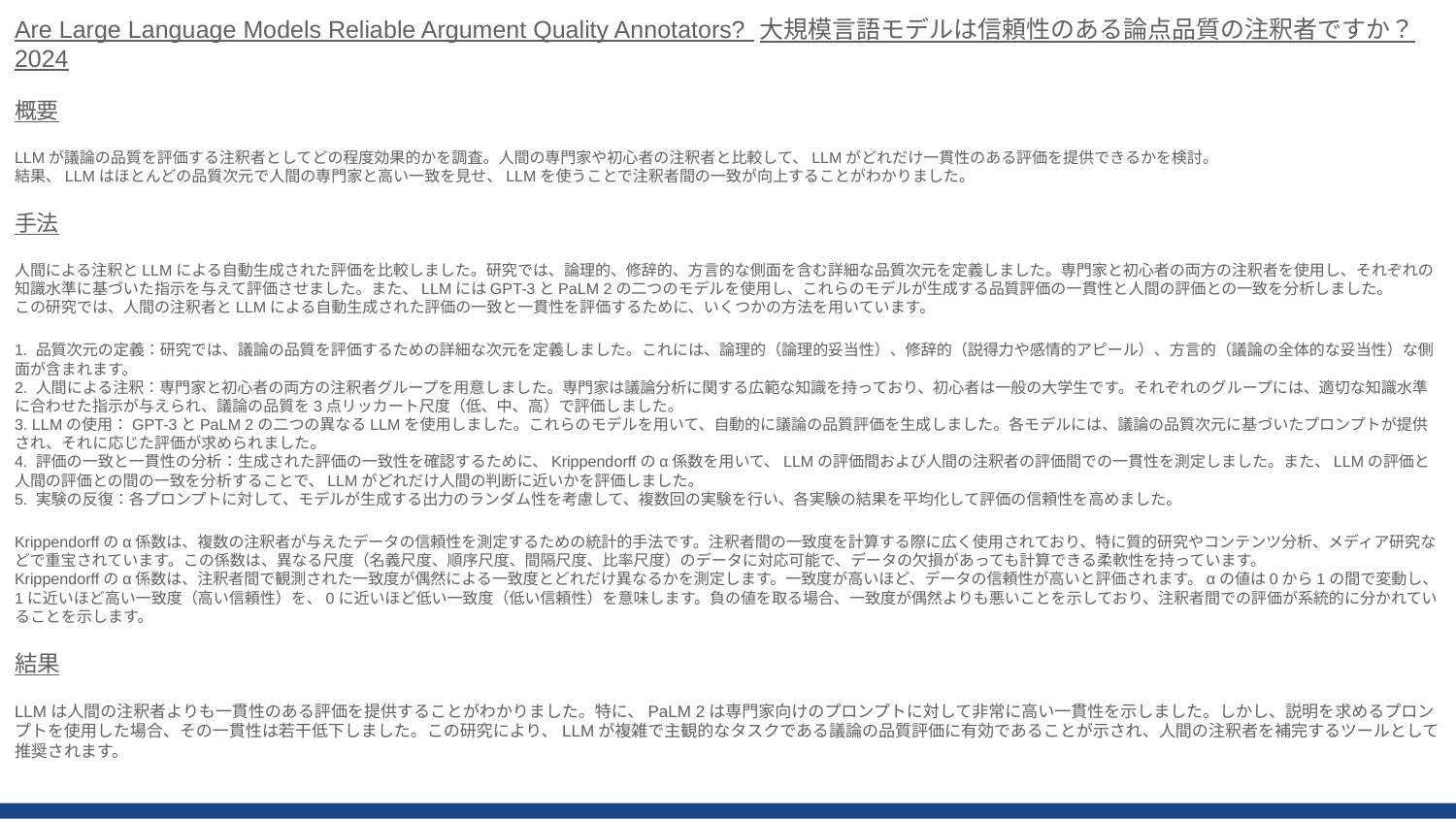

Are Large Language Models Reliable Argument Quality Annotators? 大規模言語モデルは信頼性のある論点品質の注釈者ですか？ 2024
概要
LLMが議論の品質を評価する注釈者としてどの程度効果的かを調査。人間の専門家や初心者の注釈者と比較して、LLMがどれだけ一貫性のある評価を提供できるかを検討。
結果、LLMはほとんどの品質次元で人間の専門家と高い一致を見せ、LLMを使うことで注釈者間の一致が向上することがわかりました。
手法
人間による注釈とLLMによる自動生成された評価を比較しました。研究では、論理的、修辞的、方言的な側面を含む詳細な品質次元を定義しました。専門家と初心者の両方の注釈者を使用し、それぞれの知識水準に基づいた指示を与えて評価させました。また、LLMにはGPT-3とPaLM 2の二つのモデルを使用し、これらのモデルが生成する品質評価の一貫性と人間の評価との一致を分析しました。
この研究では、人間の注釈者とLLMによる自動生成された評価の一致と一貫性を評価するために、いくつかの方法を用いています。
1. 品質次元の定義：研究では、議論の品質を評価するための詳細な次元を定義しました。これには、論理的（論理的妥当性）、修辞的（説得力や感情的アピール）、方言的（議論の全体的な妥当性）な側面が含まれます。
2. 人間による注釈：専門家と初心者の両方の注釈者グループを用意しました。専門家は議論分析に関する広範な知識を持っており、初心者は一般の大学生です。それぞれのグループには、適切な知識水準に合わせた指示が与えられ、議論の品質を3点リッカート尺度（低、中、高）で評価しました。
3. LLMの使用：GPT-3とPaLM 2の二つの異なるLLMを使用しました。これらのモデルを用いて、自動的に議論の品質評価を生成しました。各モデルには、議論の品質次元に基づいたプロンプトが提供され、それに応じた評価が求められました。
4. 評価の一致と一貫性の分析：生成された評価の一致性を確認するために、Krippendorffのα係数を用いて、LLMの評価間および人間の注釈者の評価間での一貫性を測定しました。また、LLMの評価と人間の評価との間の一致を分析することで、LLMがどれだけ人間の判断に近いかを評価しました。
5. 実験の反復：各プロンプトに対して、モデルが生成する出力のランダム性を考慮して、複数回の実験を行い、各実験の結果を平均化して評価の信頼性を高めました。
Krippendorffのα係数は、複数の注釈者が与えたデータの信頼性を測定するための統計的手法です。注釈者間の一致度を計算する際に広く使用されており、特に質的研究やコンテンツ分析、メディア研究などで重宝されています。この係数は、異なる尺度（名義尺度、順序尺度、間隔尺度、比率尺度）のデータに対応可能で、データの欠損があっても計算できる柔軟性を持っています。
Krippendorffのα係数は、注釈者間で観測された一致度が偶然による一致度とどれだけ異なるかを測定します。一致度が高いほど、データの信頼性が高いと評価されます。αの値は0から1の間で変動し、1に近いほど高い一致度（高い信頼性）を、0に近いほど低い一致度（低い信頼性）を意味します。負の値を取る場合、一致度が偶然よりも悪いことを示しており、注釈者間での評価が系統的に分かれていることを示します。
結果
LLMは人間の注釈者よりも一貫性のある評価を提供することがわかりました。特に、PaLM 2は専門家向けのプロンプトに対して非常に高い一貫性を示しました。しかし、説明を求めるプロンプトを使用した場合、その一貫性は若干低下しました。この研究により、LLMが複雑で主観的なタスクである議論の品質評価に有効であることが示され、人間の注釈者を補完するツールとして推奨されます。